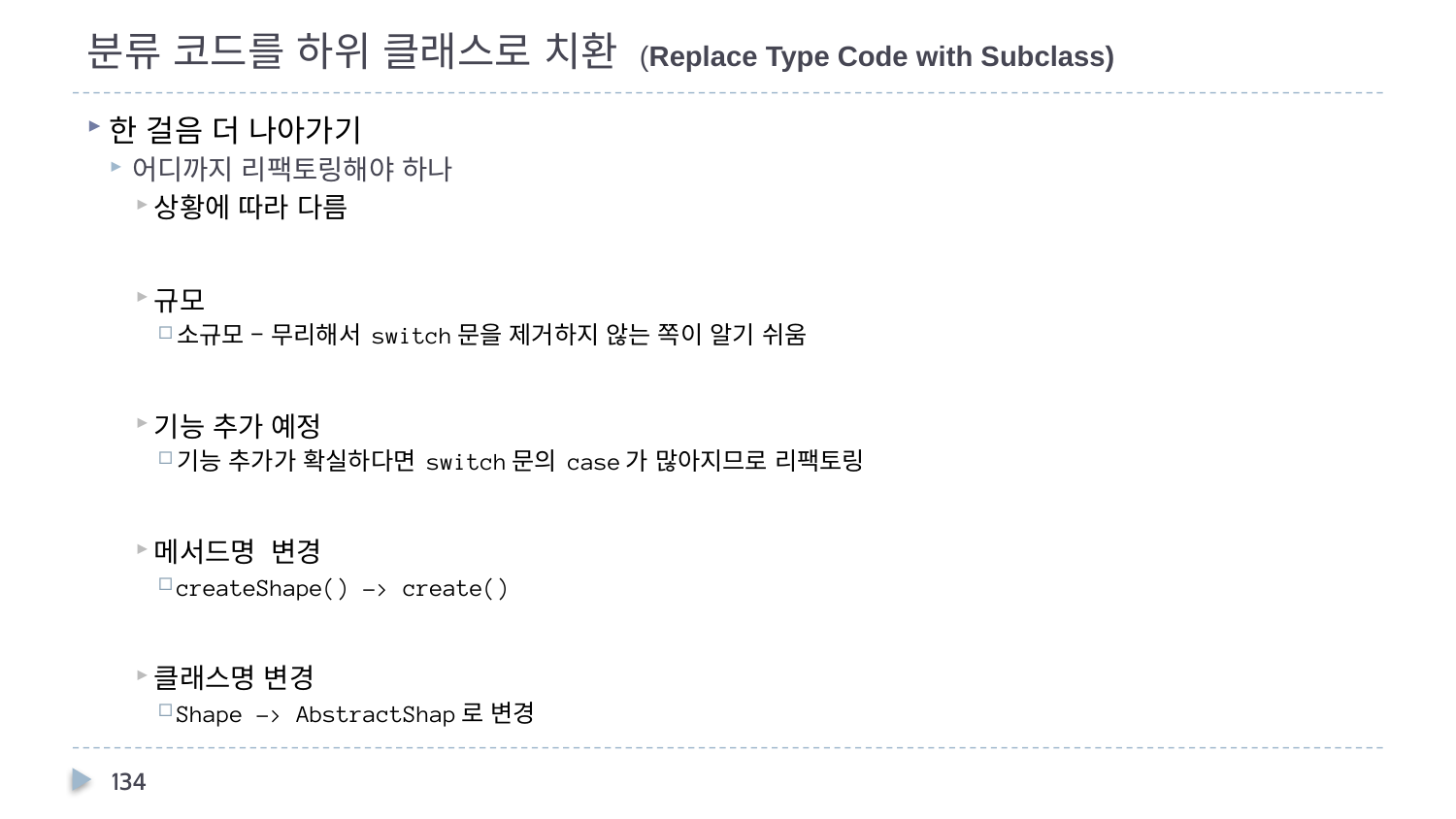

# 분류 코드를 하위 클래스로 치환 (Replace Type Code with Subclass)
한 걸음 더 나아가기
어디까지 리팩토링해야 하나
상황에 따라 다름

규모
소규모 – 무리해서 switch문을 제거하지 않는 쪽이 알기 쉬움

기능 추가 예정
기능 추가가 확실하다면 switch문의 case가 많아지므로 리팩토링

메서드명  변경
createShape() -> create()

클래스명 변경
Shape -> AbstractShap로 변경
134